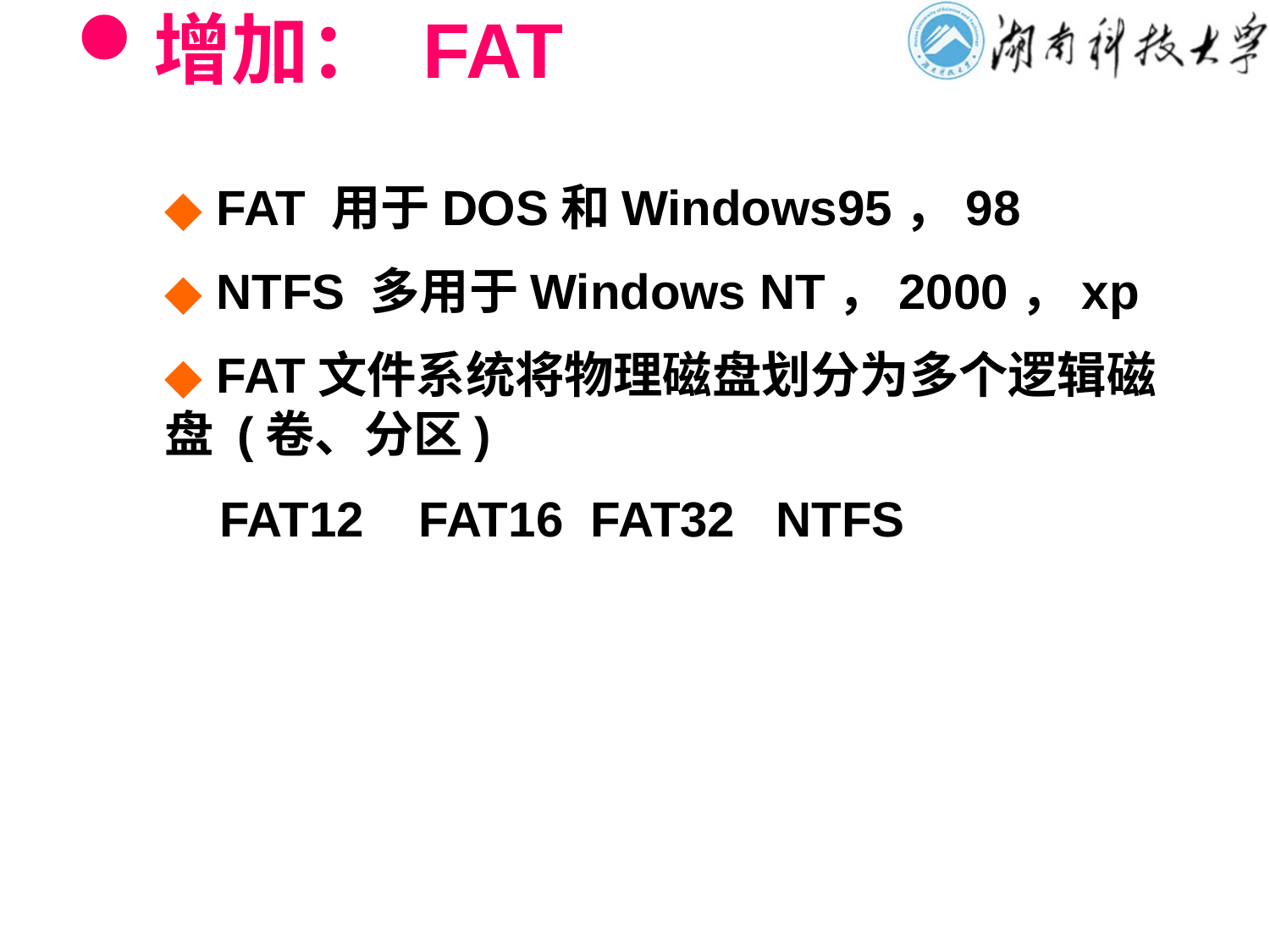

# 增加： FAT
◆ FAT 用于DOS和Windows95，98
◆ NTFS 多用于Windows NT，2000，xp
◆ FAT文件系统将物理磁盘划分为多个逻辑磁盘 (卷、分区)
    FAT12    FAT16  FAT32   NTFS